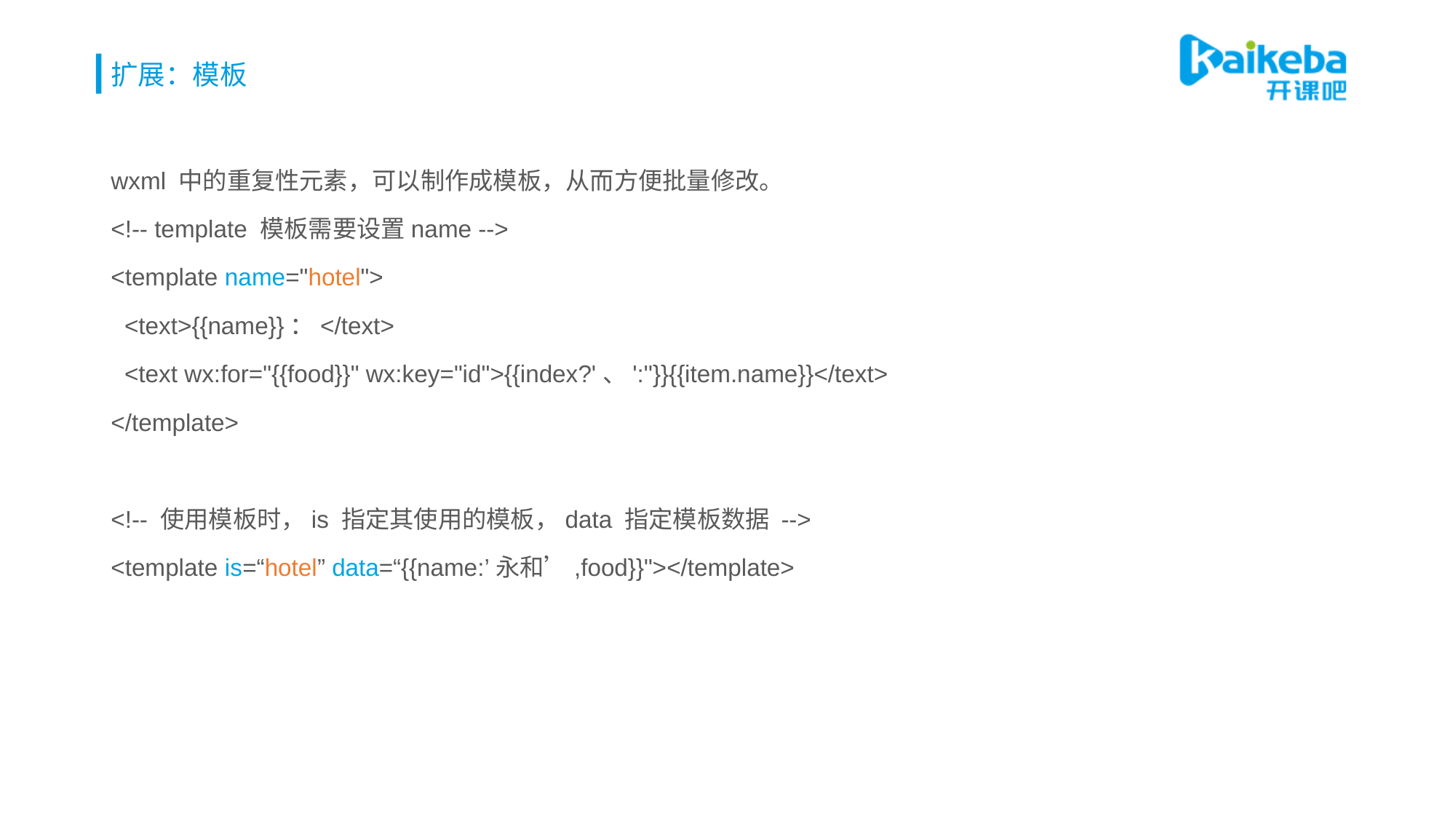

# 扩展：模板
wxml 中的重复性元素，可以制作成模板，从而方便批量修改。
<!-- template 模板需要设置name -->
<template name="hotel">
  <text>{{name}}：</text>
  <text wx:for="{{food}}" wx:key="id">{{index?'、':''}}{{item.name}}</text>
</template>

<!-- 使用模板时，is 指定其使用的模板，data 指定模板数据 -->
<template is=“hotel” data=“{{name:’永和’,food}}"></template>